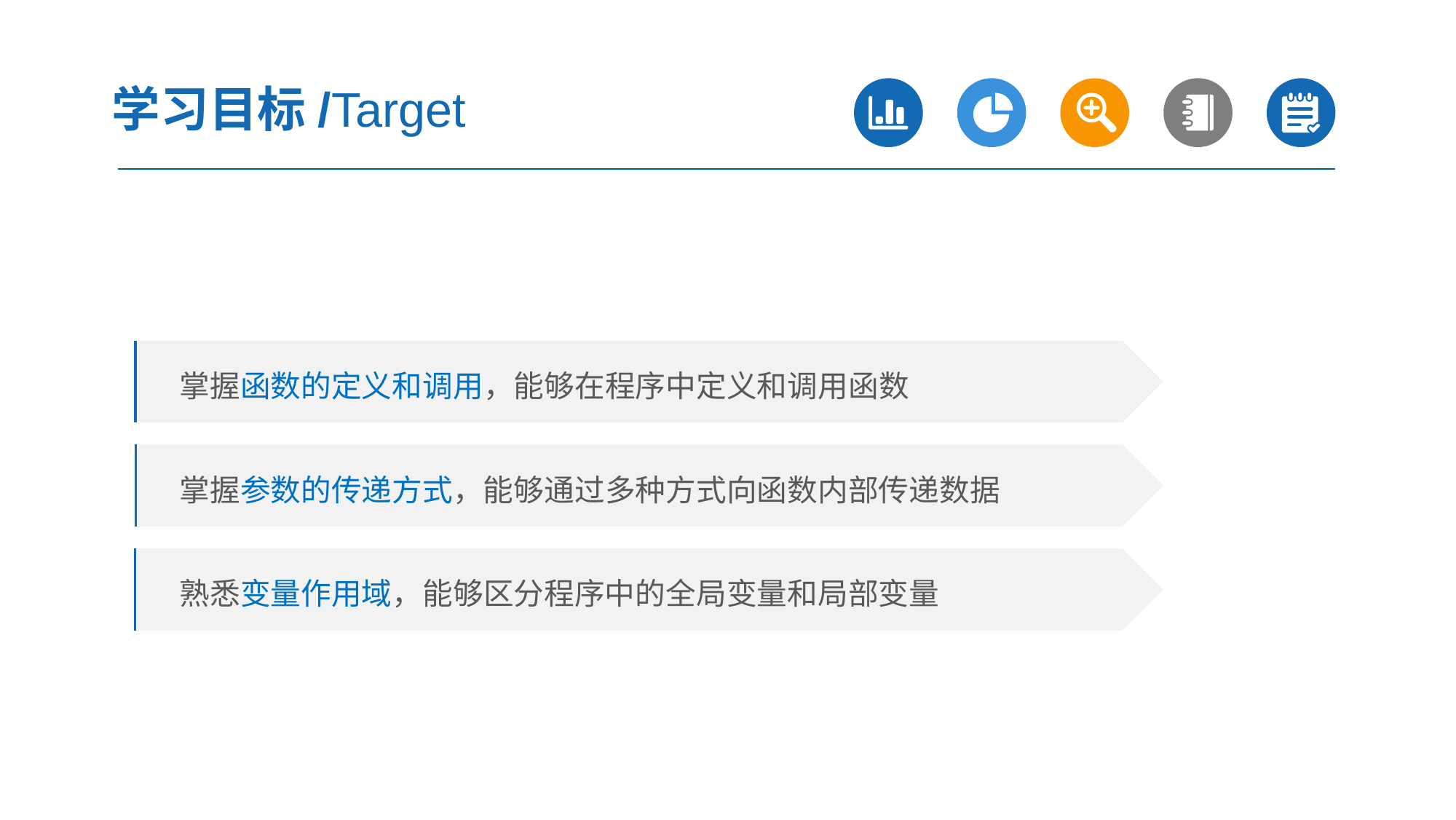

学习目标/Target
    掌握函数的定义和调用，能够在程序中定义和调用函数

    掌握参数的传递方式，能够通过多种方式向函数内部传递数据

    熟悉变量作用域，能够区分程序中的全局变量和局部变量